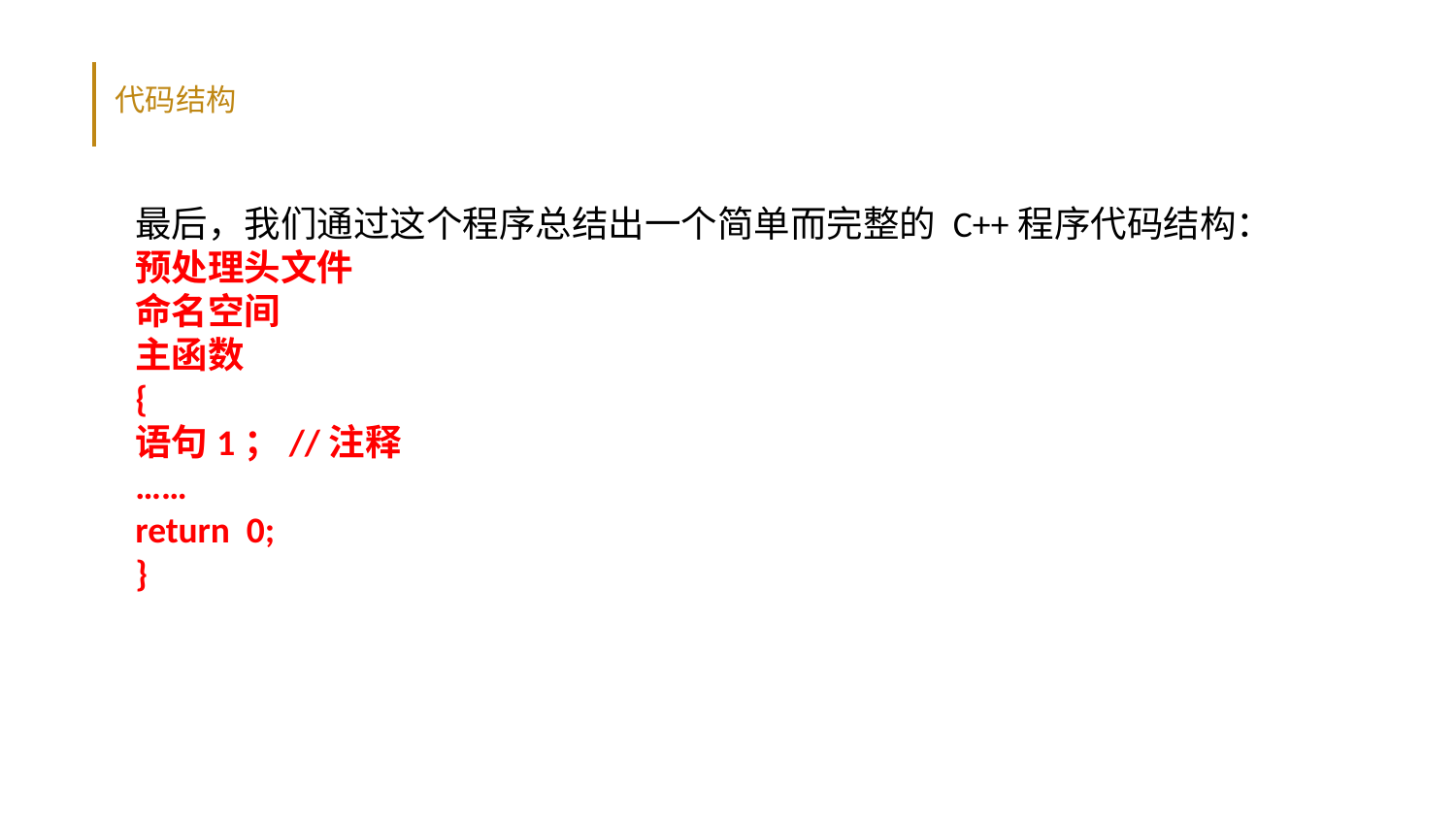

代码结构

最后，我们通过这个程序总结出一个简单而完整的 C++程序代码结构：
预处理头文件
命名空间
主函数
{
语句1；//注释
……
return  0;
}